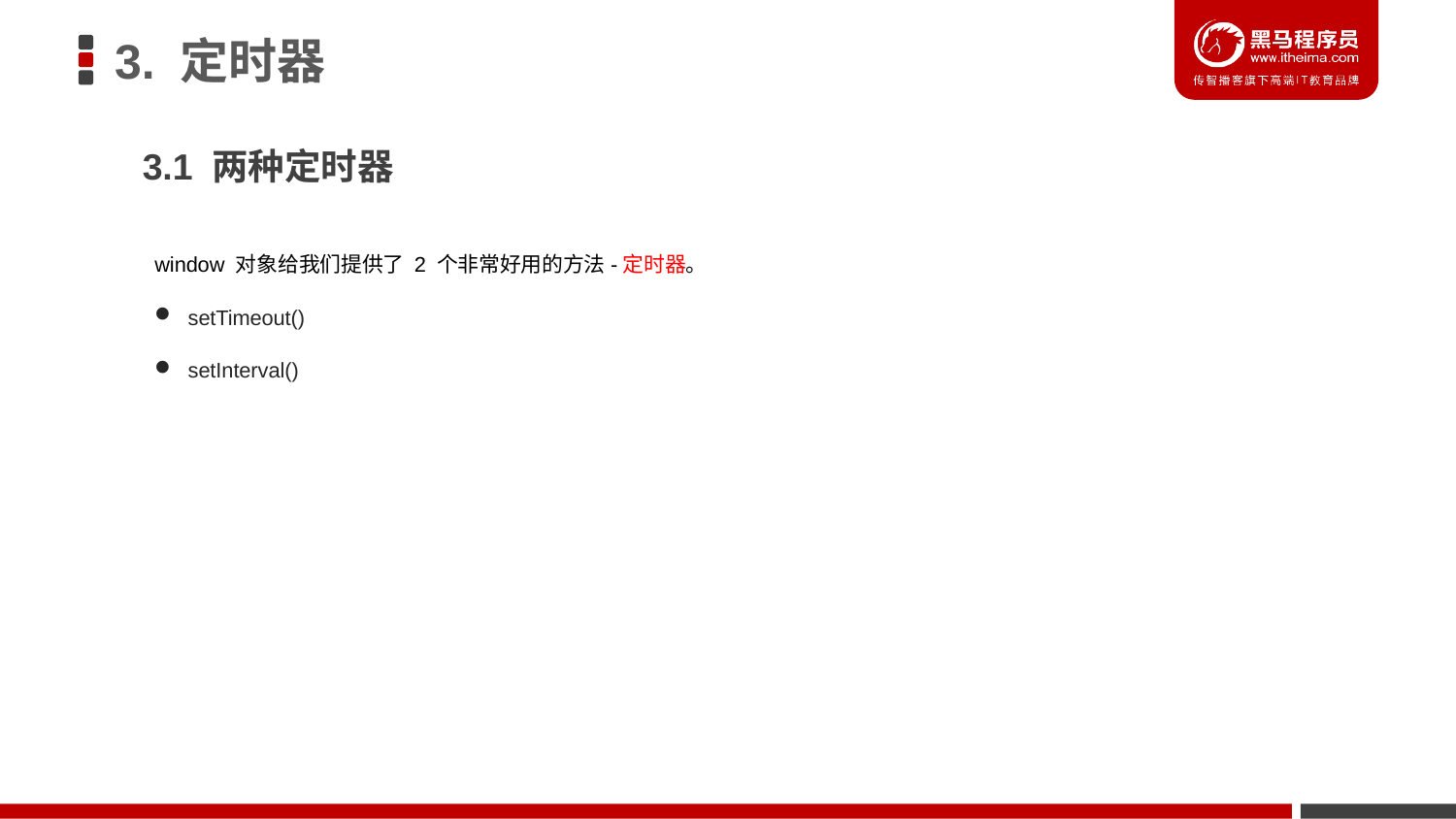

# 3. 定时器
3.1 两种定时器
window 对象给我们提供了 2 个非常好用的方法-定时器。
 setTimeout()
 setInterval()